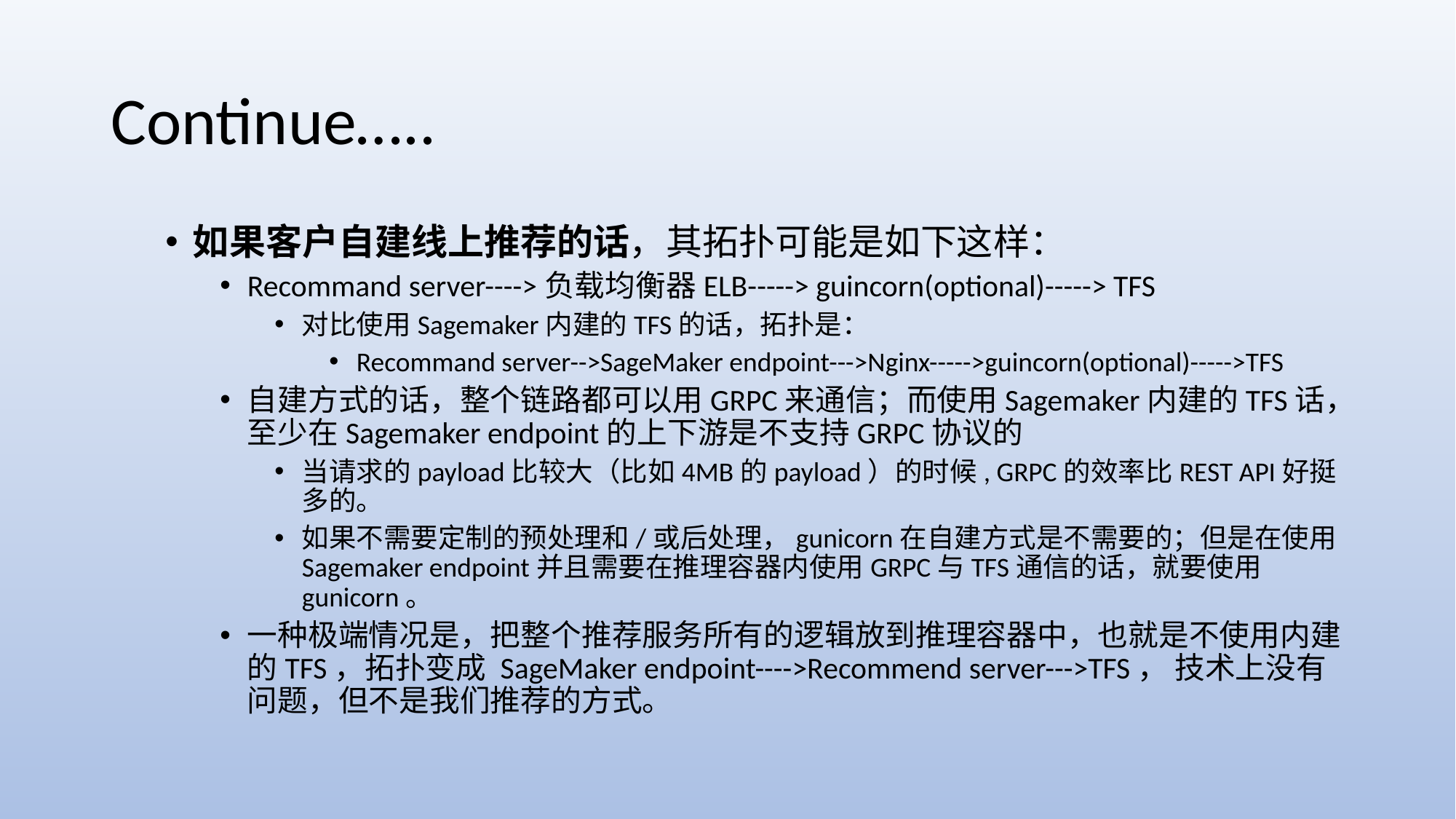

# Continue…..
如果客户自建线上推荐的话，其拓扑可能是如下这样：
Recommand server---->负载均衡器ELB-----> guincorn(optional)-----> TFS
对比使用Sagemaker内建的TFS的话，拓扑是：
Recommand server-->SageMaker endpoint--->Nginx----->guincorn(optional)----->TFS
自建方式的话，整个链路都可以用GRPC来通信；而使用Sagemaker内建的TFS话，至少在Sagemaker endpoint的上下游是不支持GRPC协议的
当请求的payload比较大（比如4MB的payload）的时候, GRPC的效率比REST API好挺多的。
如果不需要定制的预处理和/或后处理，gunicorn在自建方式是不需要的；但是在使用Sagemaker endpoint并且需要在推理容器内使用GRPC与TFS通信的话，就要使用gunicorn。
一种极端情况是，把整个推荐服务所有的逻辑放到推理容器中，也就是不使用内建的TFS，拓扑变成 SageMaker endpoint---->Recommend server--->TFS， 技术上没有问题，但不是我们推荐的方式。